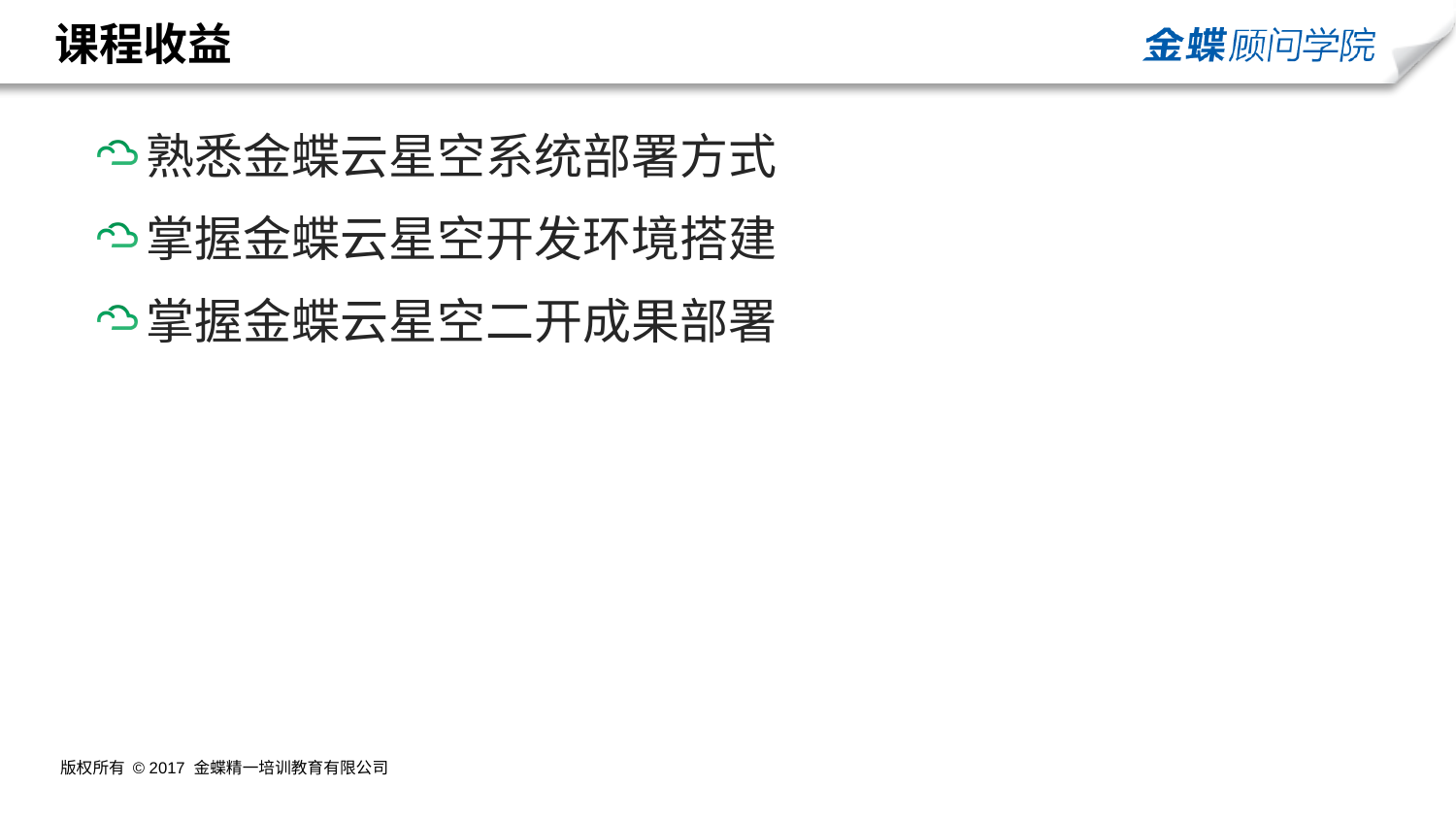

# 课程收益
熟悉金蝶云星空系统部署方式
掌握金蝶云星空开发环境搭建
掌握金蝶云星空二开成果部署